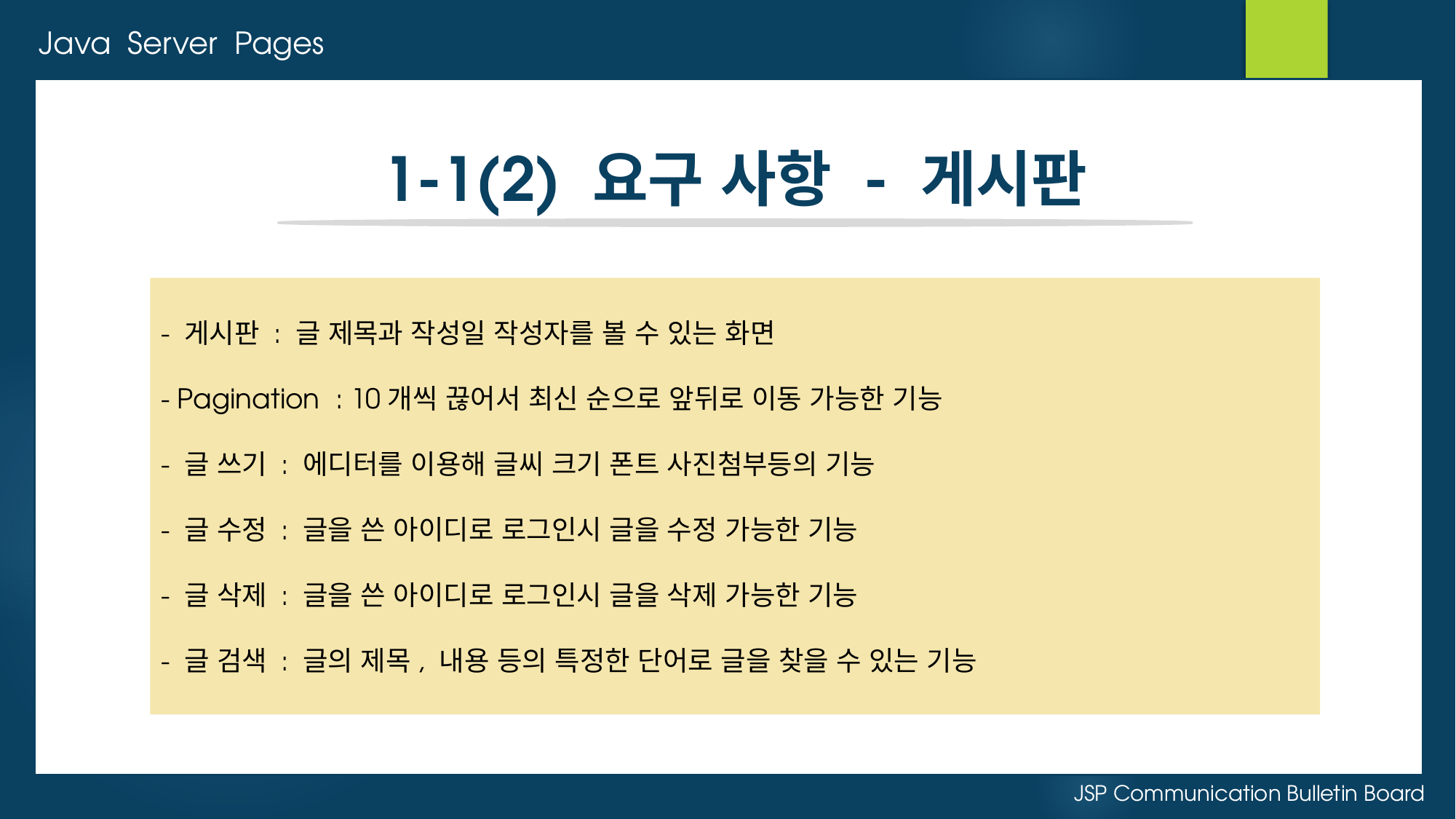

Java  Server  Pages

1-1(2) 요구 사항 - 게시판

- 게시판 : 글 제목과 작성일 작성자를 볼 수 있는 화면

- Pagination  : 10개씩 끊어서 최신 순으로 앞뒤로 이동 가능한 기능

- 글 쓰기 : 에디터를 이용해 글씨 크기 폰트 사진첨부등의 기능

- 글 수정 : 글을 쓴 아이디로 로그인시 글을 수정 가능한 기능

- 글 삭제 : 글을 쓴 아이디로 로그인시 글을 삭제 가능한 기능

- 글 검색 : 글의 제목, 내용 등의 특정한 단어로 글을 찾을 수 있는 기능

JSP Communication Bulletin Board